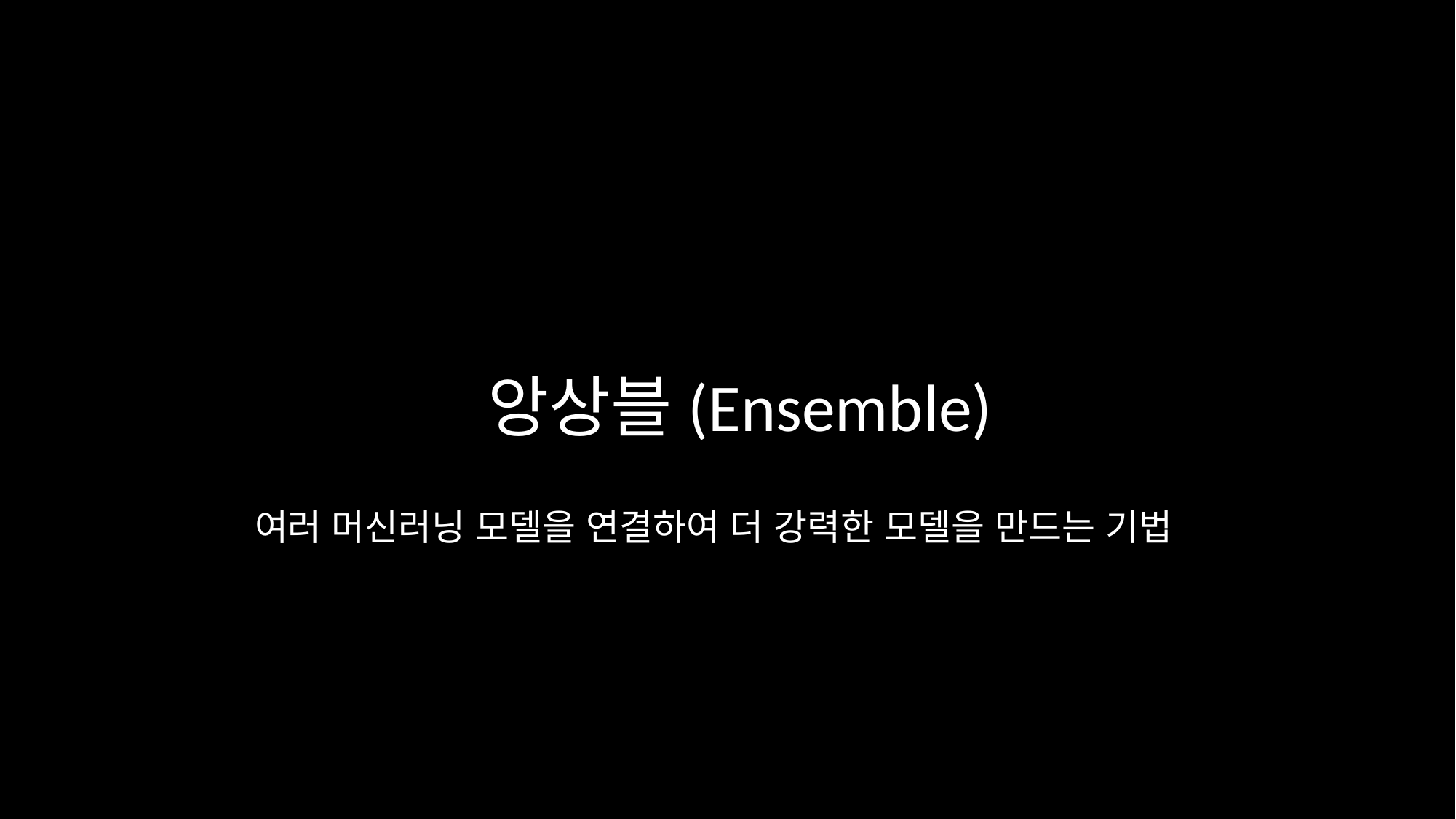

앙상블(Ensemble)
여러 머신러닝 모델을 연결하여 더 강력한 모델을 만드는 기법